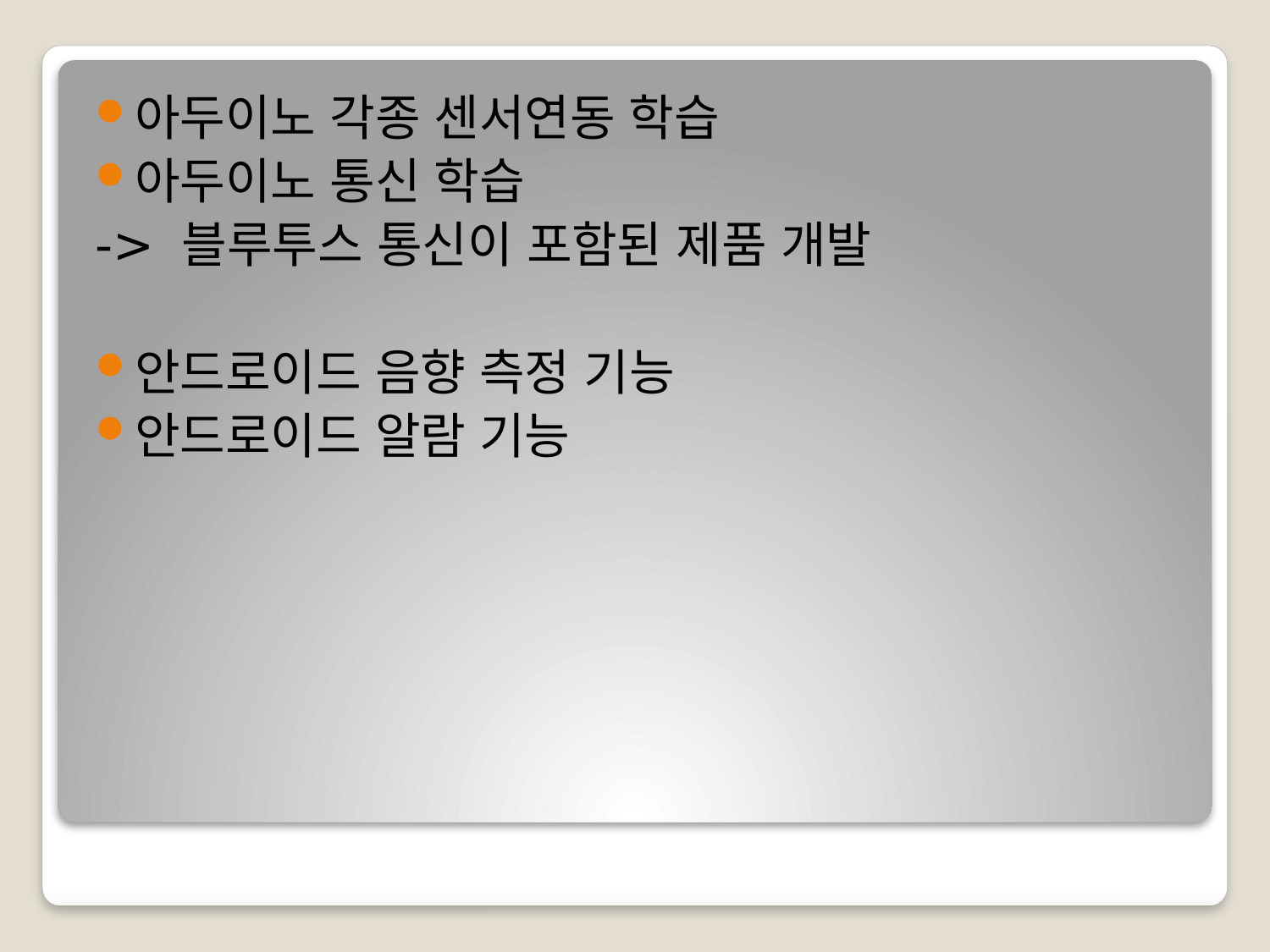

아두이노 각종 센서연동 학습
아두이노 통신 학습
-> 블루투스 통신이 포함된 제품 개발

안드로이드 음향 측정 기능
안드로이드 알람 기능